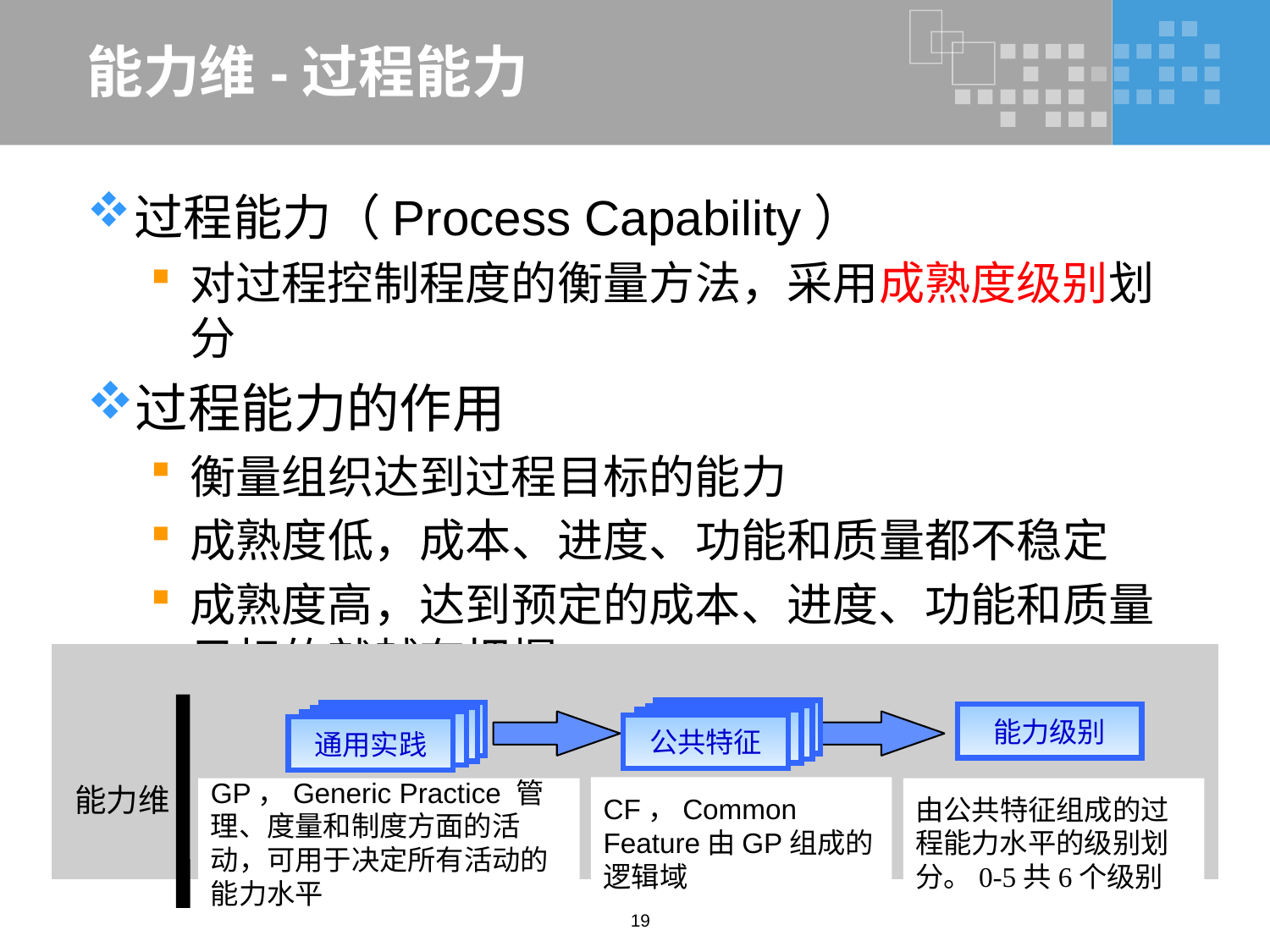

# 能力维-过程能力
过程能力（Process Capability）
对过程控制程度的衡量方法，采用成熟度级别划分
过程能力的作用
衡量组织达到过程目标的能力
成熟度低，成本、进度、功能和质量都不稳定
成熟度高，达到预定的成本、进度、功能和质量目标的就越有把握

公共特征

通用实践
能力级别

CF，Common Feature由GP组成的逻辑域
能力维
GP，Generic Practice 管理、度量和制度方面的活动，可用于决定所有活动的能力水平
由公共特征组成的过程能力水平的级别划分。0-5共6个级别
19